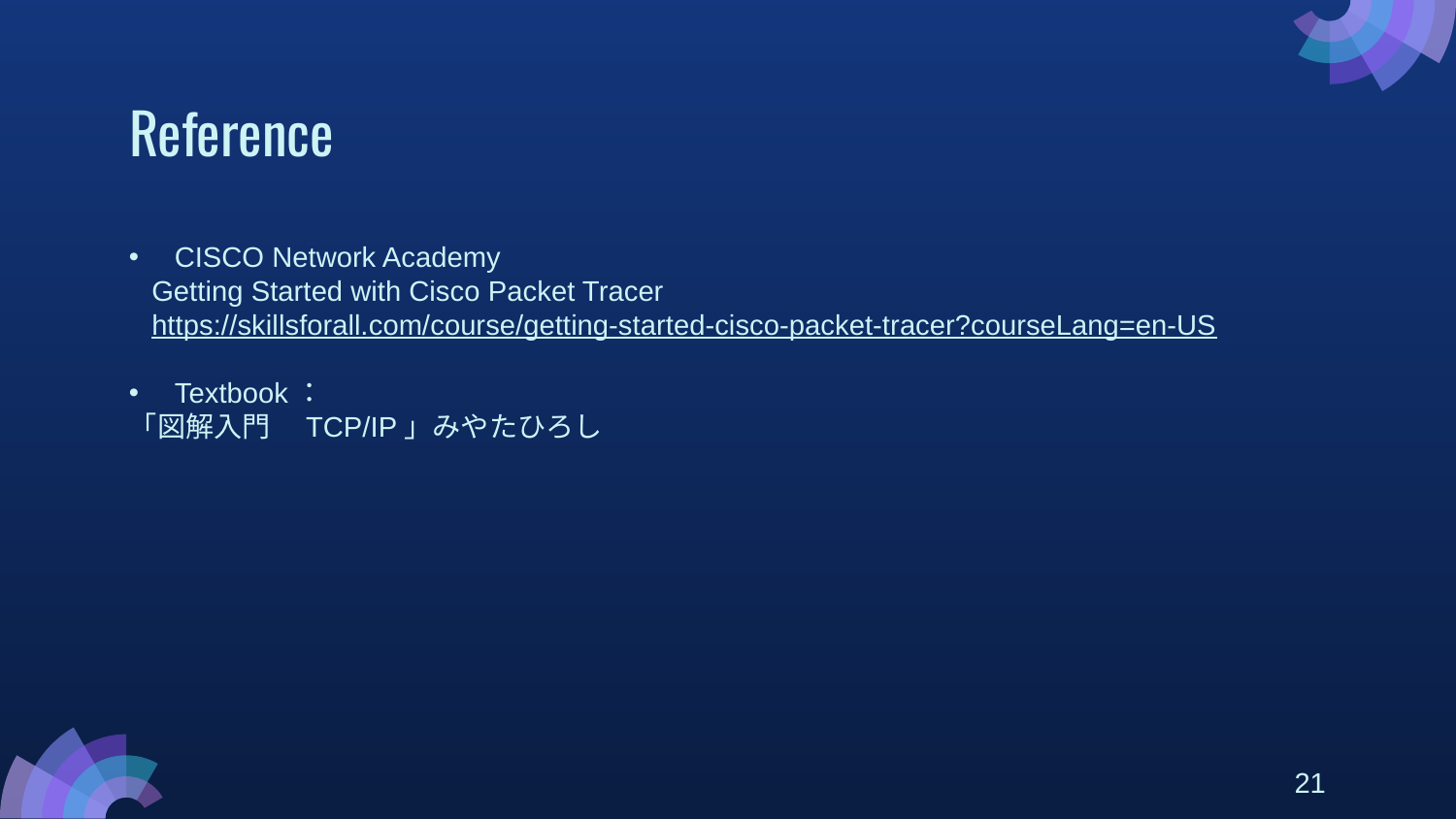

# Reference
CISCO Network Academy
Getting Started with Cisco Packet Tracer
https://skillsforall.com/course/getting-started-cisco-packet-tracer?courseLang=en-US

Textbook：
「図解入門　TCP/IP」みやたひろし

21